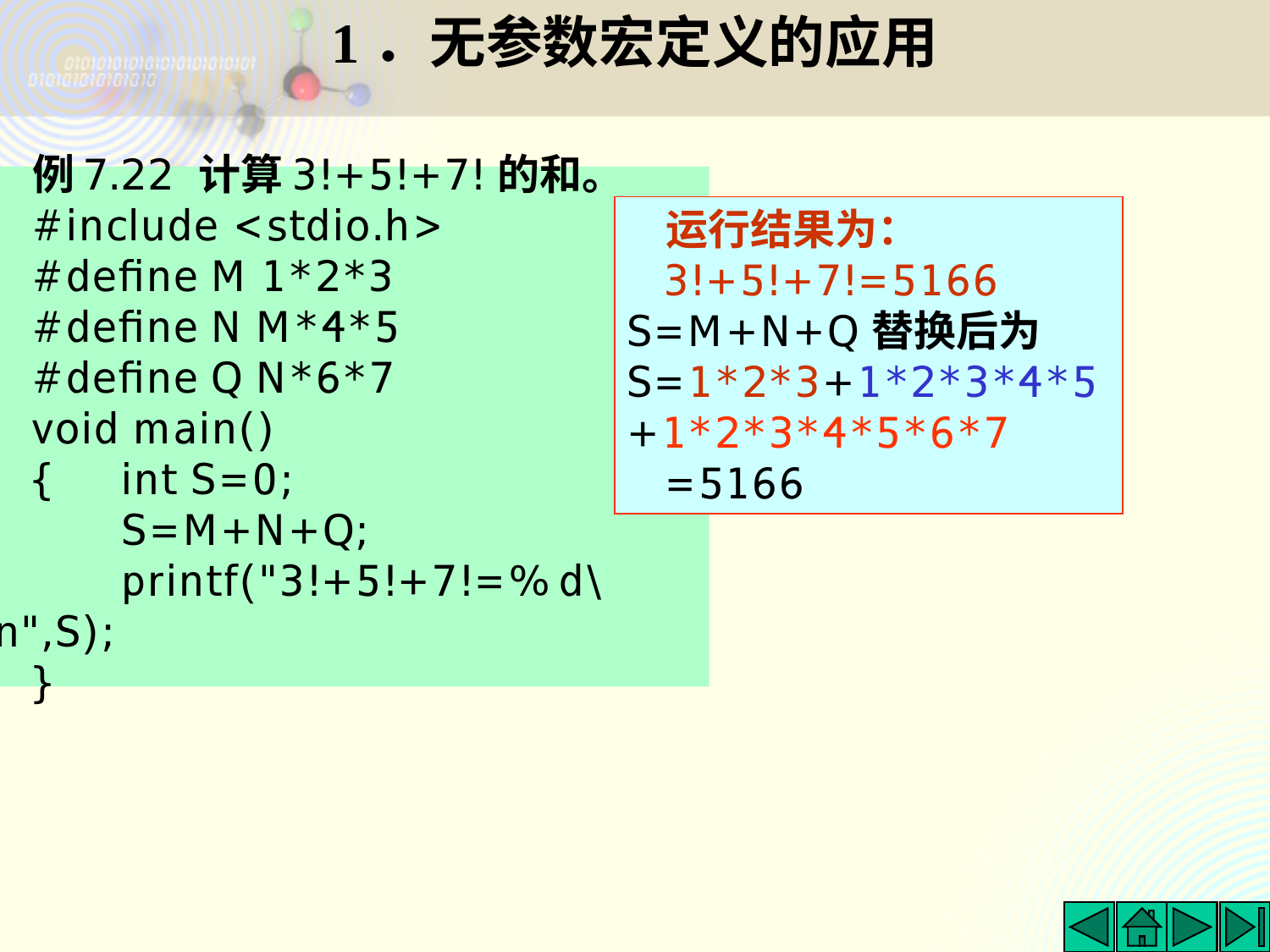

# 1．无参数宏定义的应用
例7.22 计算3!+5!+7!的和。
#include <stdio.h>
#define M 1*2*3
#define N M*4*5
#define Q N*6*7
void main()
{	int S=0;
	S=M+N+Q;
	printf("3!+5!+7!=%d\n",S);
}
   运行结果为：
   3!+5!+7!=5166
S=M+N+Q替换后为
S=1*2*3+1*2*3*4*5+1*2*3*4*5*6*7
   =5166